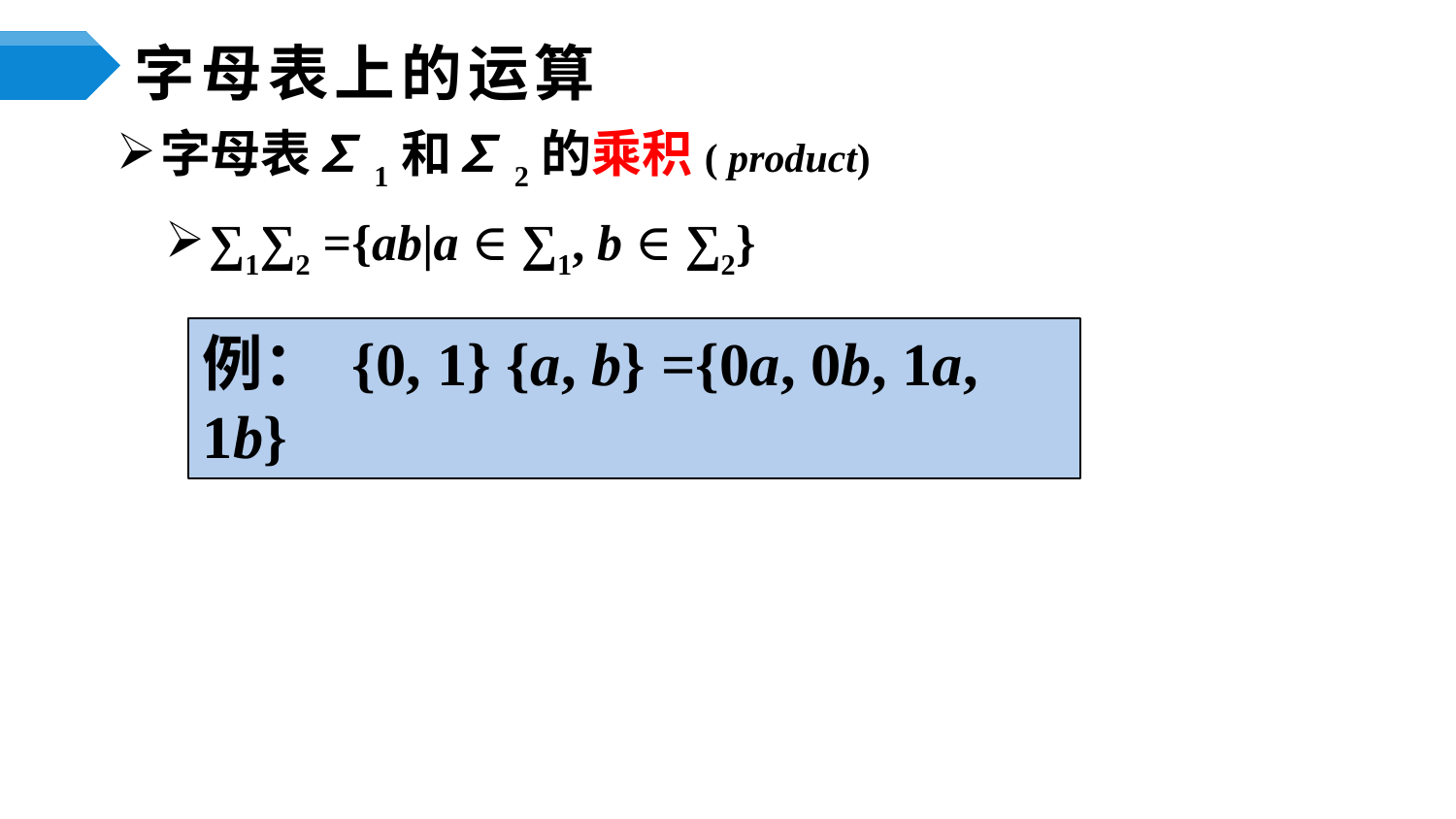

# 字母表上的运算

∑1∑2 ={ab|a ∈ ∑1, b ∈ ∑2}

字母表∑1和∑2的乘积( product)
例： {0, 1} {a, b} ={0a, 0b, 1a, 1b}